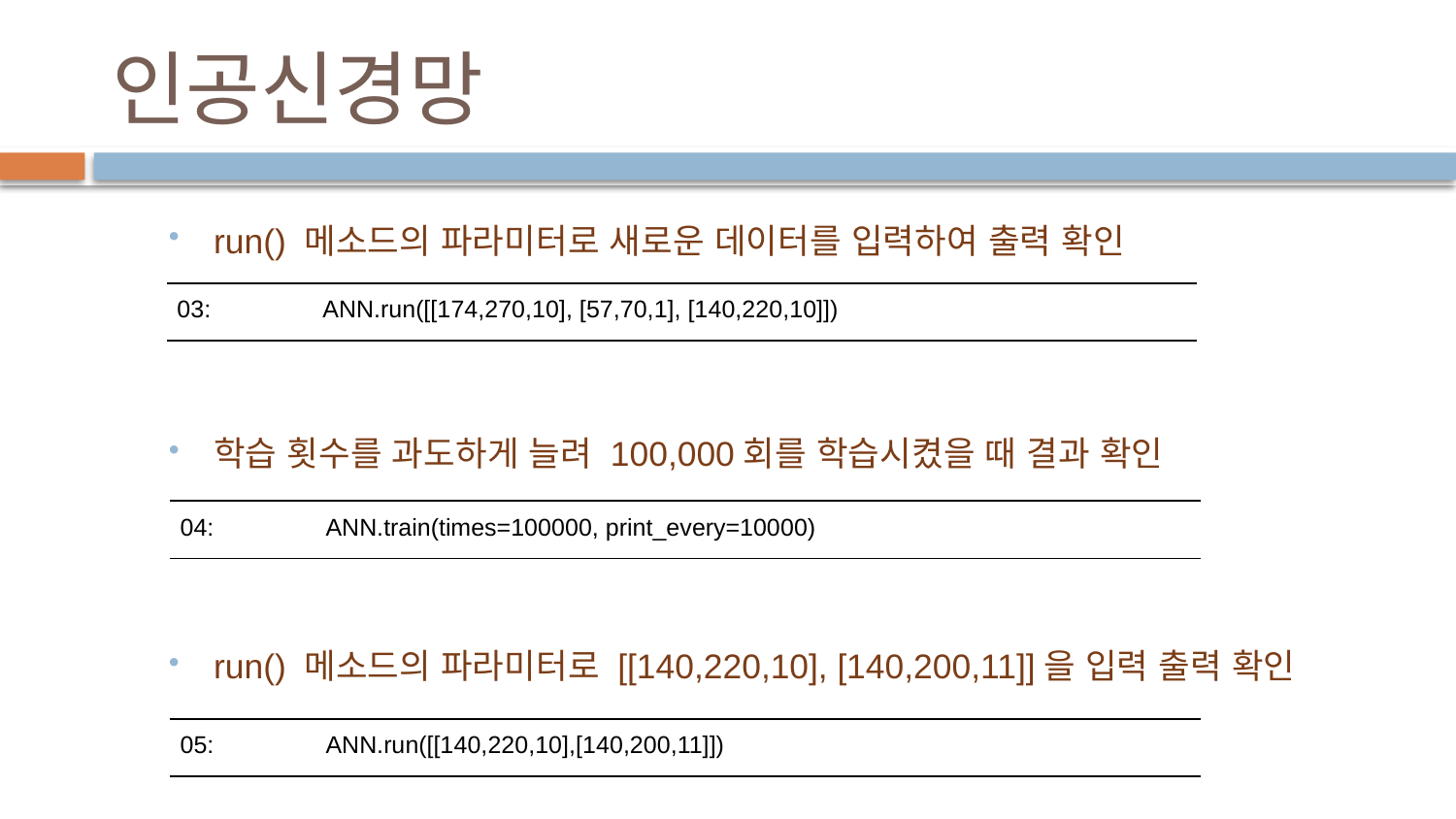

# 인공신경망
run() 메소드의 파라미터로 새로운 데이터를 입력하여 출력 확인

학습 횟수를 과도하게 늘려 100,000회를 학습시켰을 때 결과 확인

run() 메소드의 파라미터로 [[140,220,10], [140,200,11]]을 입력 출력 확인
| 03: ANN.run([[174,270,10], [57,70,1], [140,220,10]]) |
| --- |
| 04: ANN.train(times=100000, print\_every=10000) |
| --- |
| 05: ANN.run([[140,220,10],[140,200,11]]) |
| --- |